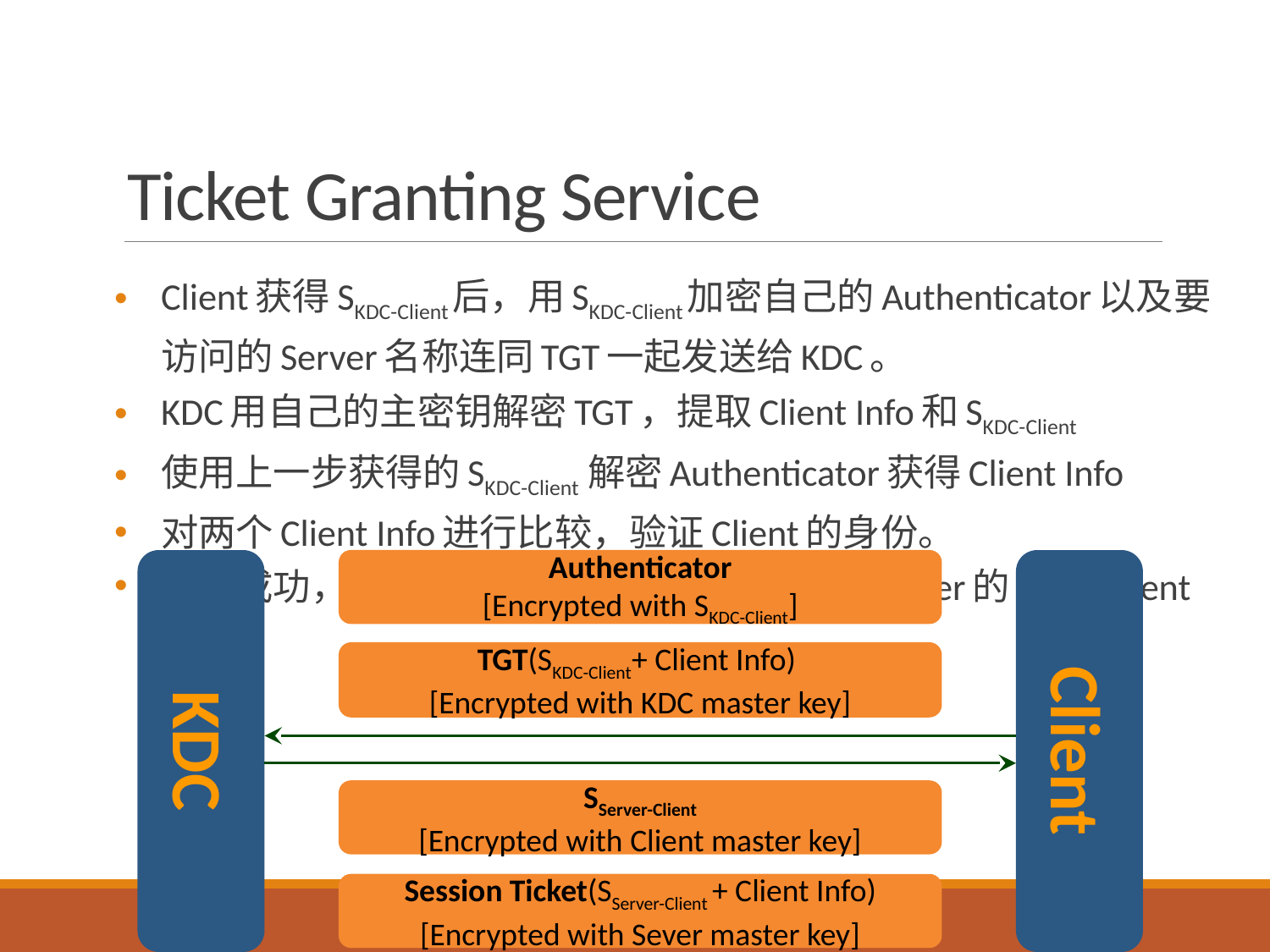

# Ticket Granting Service
Client获得SKDC-Client后，用SKDC-Client加密自己的Authenticator以及要访问的Server名称连同TGT一起发送给KDC。
KDC用自己的主密钥解密TGT，提取Client Info和SKDC-Client
使用上一步获得的SKDC-Client 解密Authenticator获得Client Info
对两个Client Info进行比较，验证Client的身份。
验证成功，生成一份基于Client所要访问的Server的ST给Client

KDC
Authenticator
[Encrypted with SKDC-Client]
Client
TGT(SKDC-Client+ Client Info)
[Encrypted with KDC master key]
SServer-Client
[Encrypted with Client master key]
Session Ticket(SServer-Client + Client Info)
[Encrypted with Sever master key]